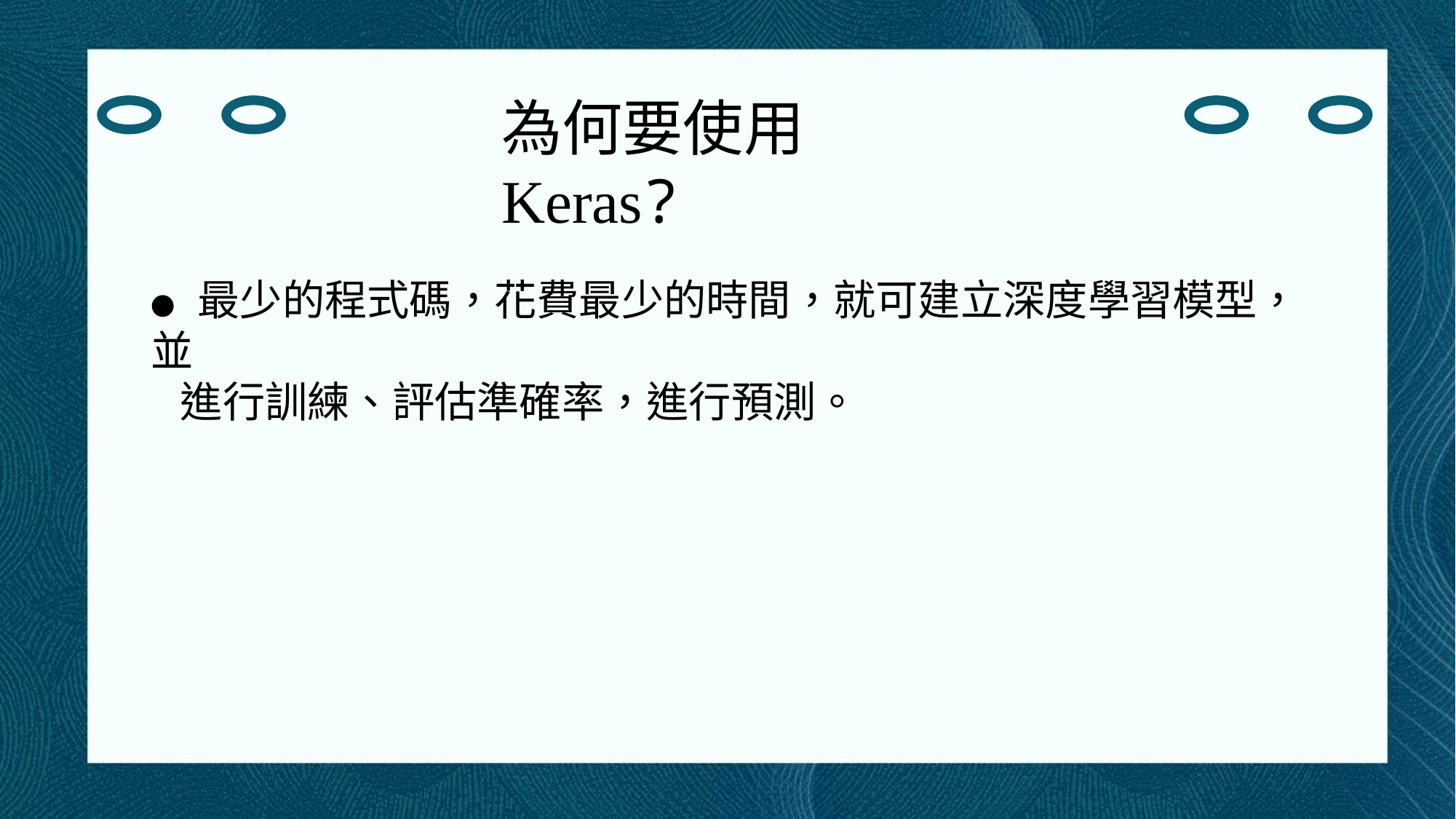

為何要使用Keras?

●   最少的程式碼，花費最少的時間，就可建立深度學習模型，並
  進行訓練、評估準確率，進行預測。